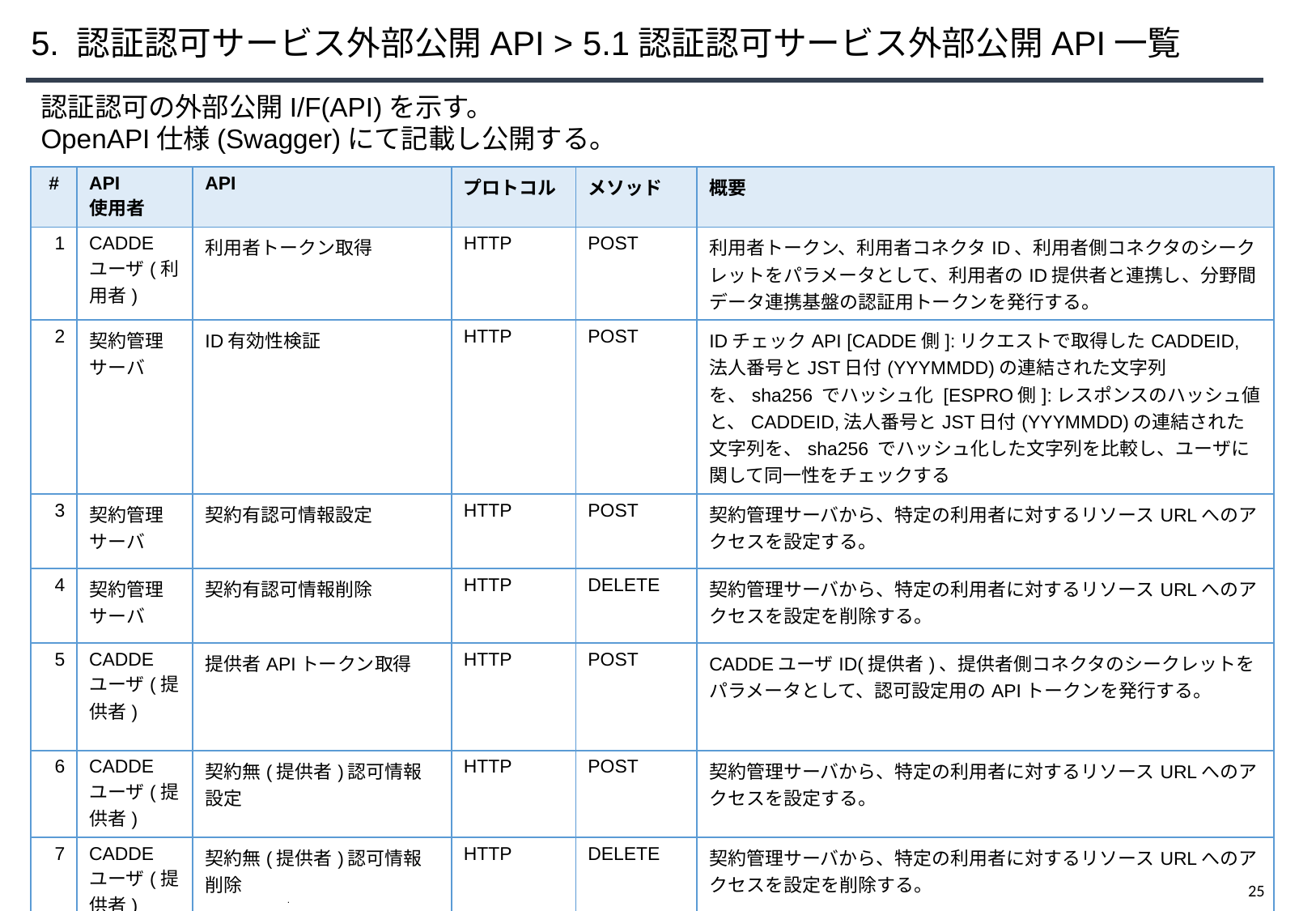

# 5. 認証認可サービス外部公開API > 5.1認証認可サービス外部公開API一覧
認証認可の外部公開I/F(API)を示す。
OpenAPI仕様(Swagger)にて記載し公開する。
| # | API 使用者 | API | プロトコル | メソッド | 概要 |
| --- | --- | --- | --- | --- | --- |
| 1 | CADDE ユーザ(利用者) | 利用者トークン取得 | HTTP | POST | 利用者トークン、利用者コネクタID、利用者側コネクタのシークレットをパラメータとして、利用者のID提供者と連携し、分野間データ連携基盤の認証用トークンを発行する。 |
| 2 | 契約管理 サーバ | ID有効性検証 | HTTP | POST | IDチェックAPI [CADDE側]:リクエストで取得したCADDEID,法人番号とJST日付(YYYMMDD)の連結された文字列を、sha256 でハッシュ化 [ESPRO側]:レスポンスのハッシュ値と、CADDEID,法人番号とJST日付(YYYMMDD)の連結された文字列を、sha256 でハッシュ化した文字列を比較し、ユーザに関して同一性をチェックする |
| 3 | 契約管理 サーバ | 契約有認可情報設定 | HTTP | POST | 契約管理サーバから、特定の利用者に対するリソースURLへのアクセスを設定する。 |
| 4 | 契約管理 サーバ | 契約有認可情報削除 | HTTP | DELETE | 契約管理サーバから、特定の利用者に対するリソースURLへのアクセスを設定を削除する。 |
| 5 | CADDE ユーザ(提供者) | 提供者APIトークン取得 | HTTP | POST | CADDEユーザID(提供者)、提供者側コネクタのシークレットをパラメータとして、認可設定用のAPIトークンを発行する。 |
| 6 | CADDE ユーザ(提供者) | 契約無(提供者)認可情報設定 | HTTP | POST | 契約管理サーバから、特定の利用者に対するリソースURLへのアクセスを設定する。 |
| 7 | CADDE ユーザ(提供者) | 契約無(提供者)認可情報削除 | HTTP | DELETE | 契約管理サーバから、特定の利用者に対するリソースURLへのアクセスを設定を削除する。 |